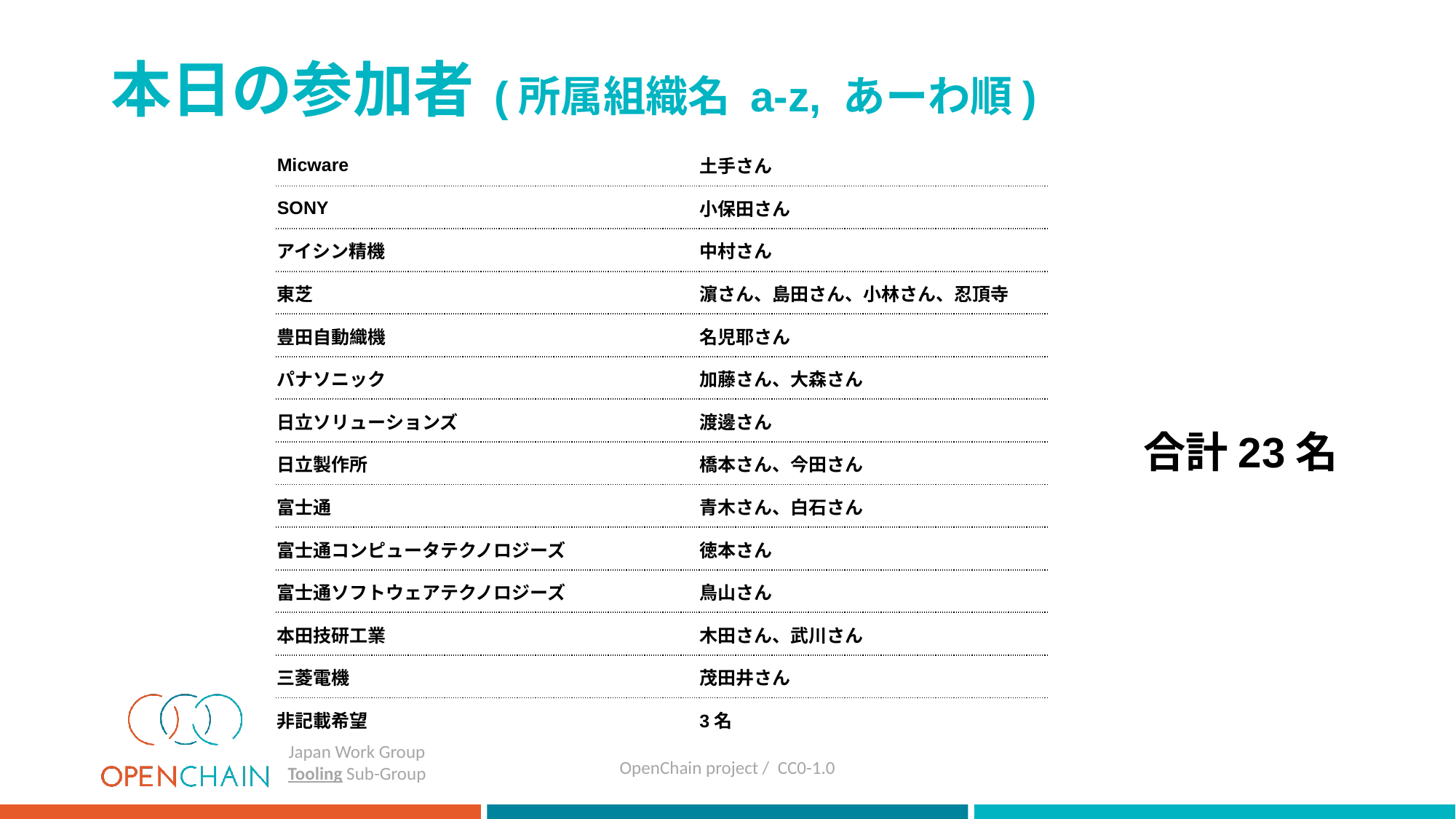

# 本日の参加者 (所属組織名 a-z, あーわ順)
| Micware | 土手さん |
| --- | --- |
| SONY | 小保田さん |
| アイシン精機 | 中村さん |
| 東芝 | 濵さん、島田さん、小林さん、忍頂寺 |
| 豊田自動織機 | 名児耶さん |
| パナソニック | 加藤さん、大森さん |
| 日立ソリューションズ | 渡邊さん |
| 日立製作所 | 橋本さん、今田さん |
| 富士通 | 青木さん、白石さん |
| 富士通コンピュータテクノロジーズ | 徳本さん |
| 富士通ソフトウェアテクノロジーズ | 鳥山さん |
| 本田技研工業 | 木田さん、武川さん |
| 三菱電機 | 茂田井さん |
| 非記載希望 | 3名 |
合計23名
OpenChain project /  CC0-1.0